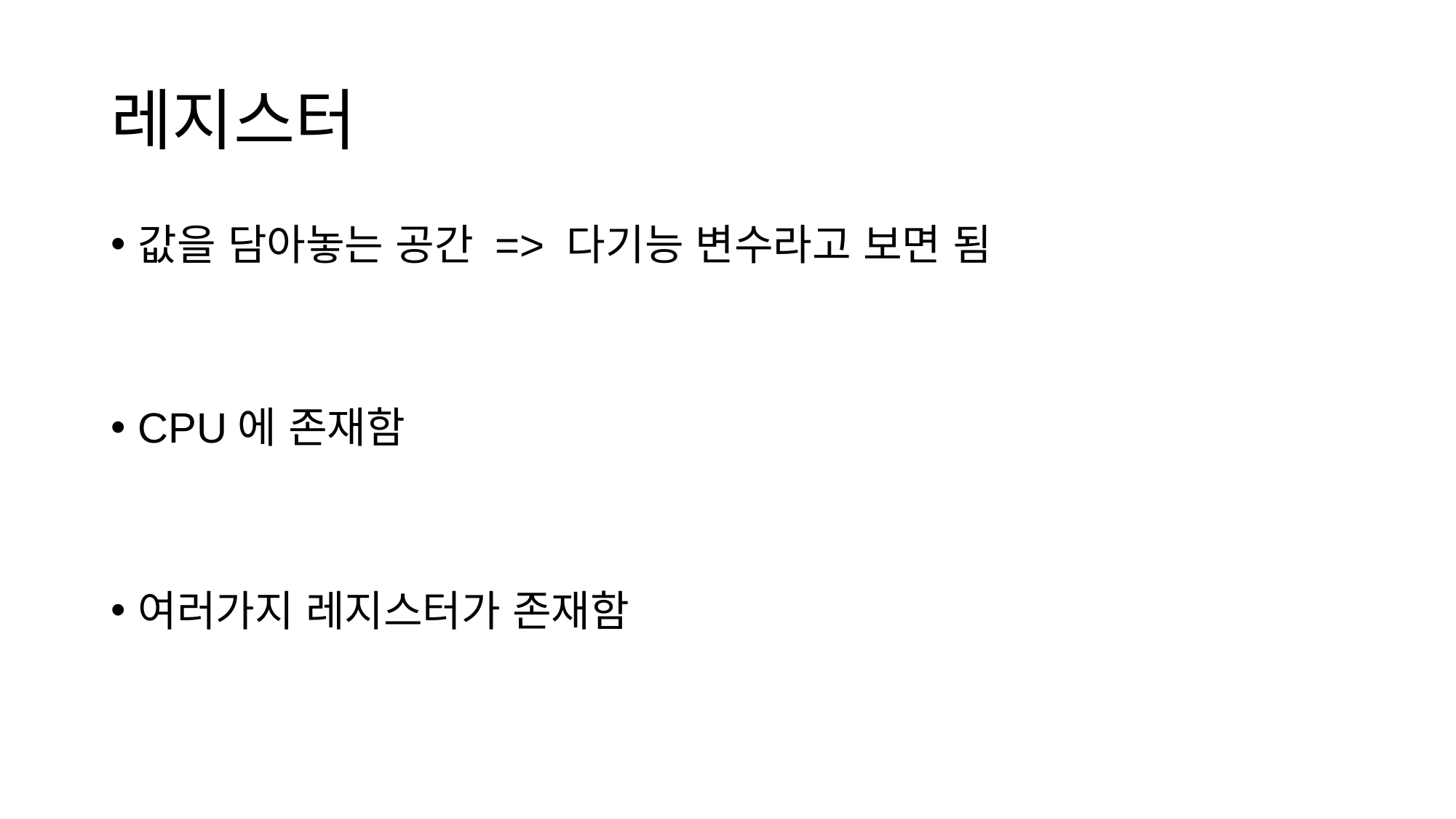

# 레지스터
값을 담아놓는 공간 => 다기능 변수라고 보면 됨

CPU에 존재함

여러가지 레지스터가 존재함